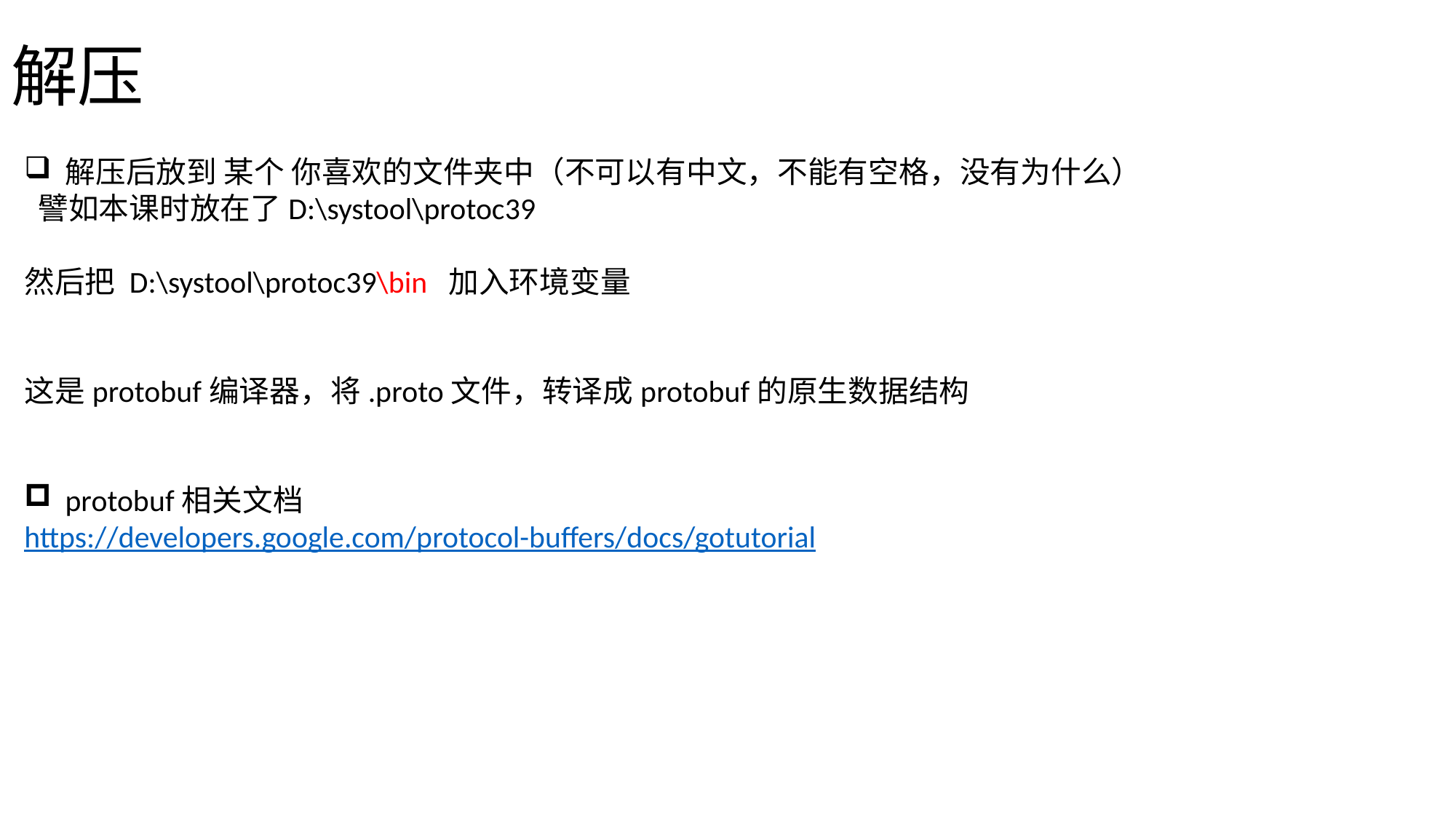

# 解压

解压后放到 某个 你喜欢的文件夹中（不可以有中文，不能有空格，没有为什么）
 譬如本课时放在了D:\systool\protoc39

然后把 D:\systool\protoc39\bin  加入环境变量

这是protobuf编译器，将.proto文件，转译成protobuf的原生数据结构

protobuf相关文档
https://developers.google.com/protocol-buffers/docs/gotutorial